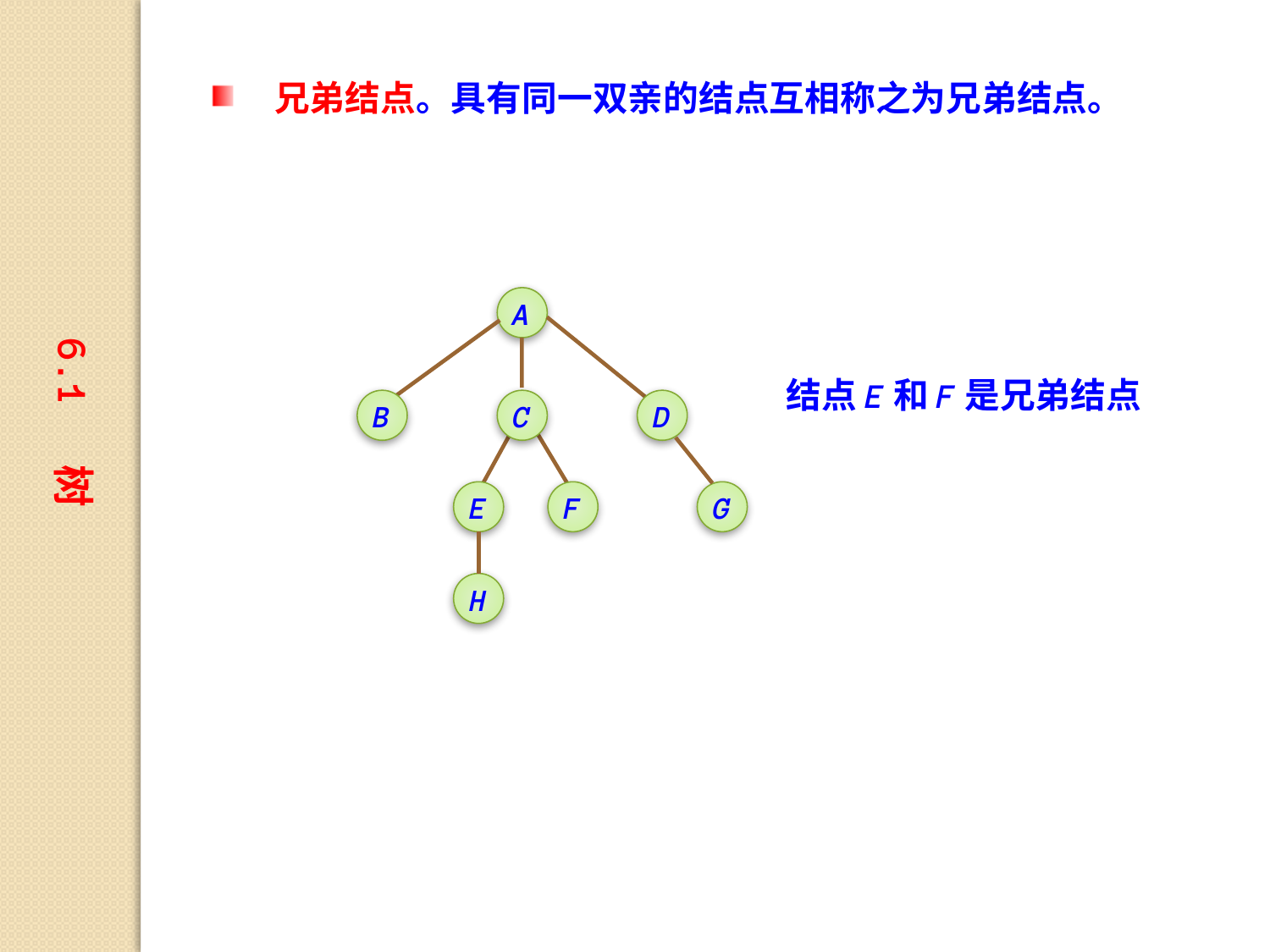

兄弟结点。具有同一双亲的结点互相称之为兄弟结点。
A

B
C
D

E
F
G
H
6.1  树
结点E和F是兄弟结点